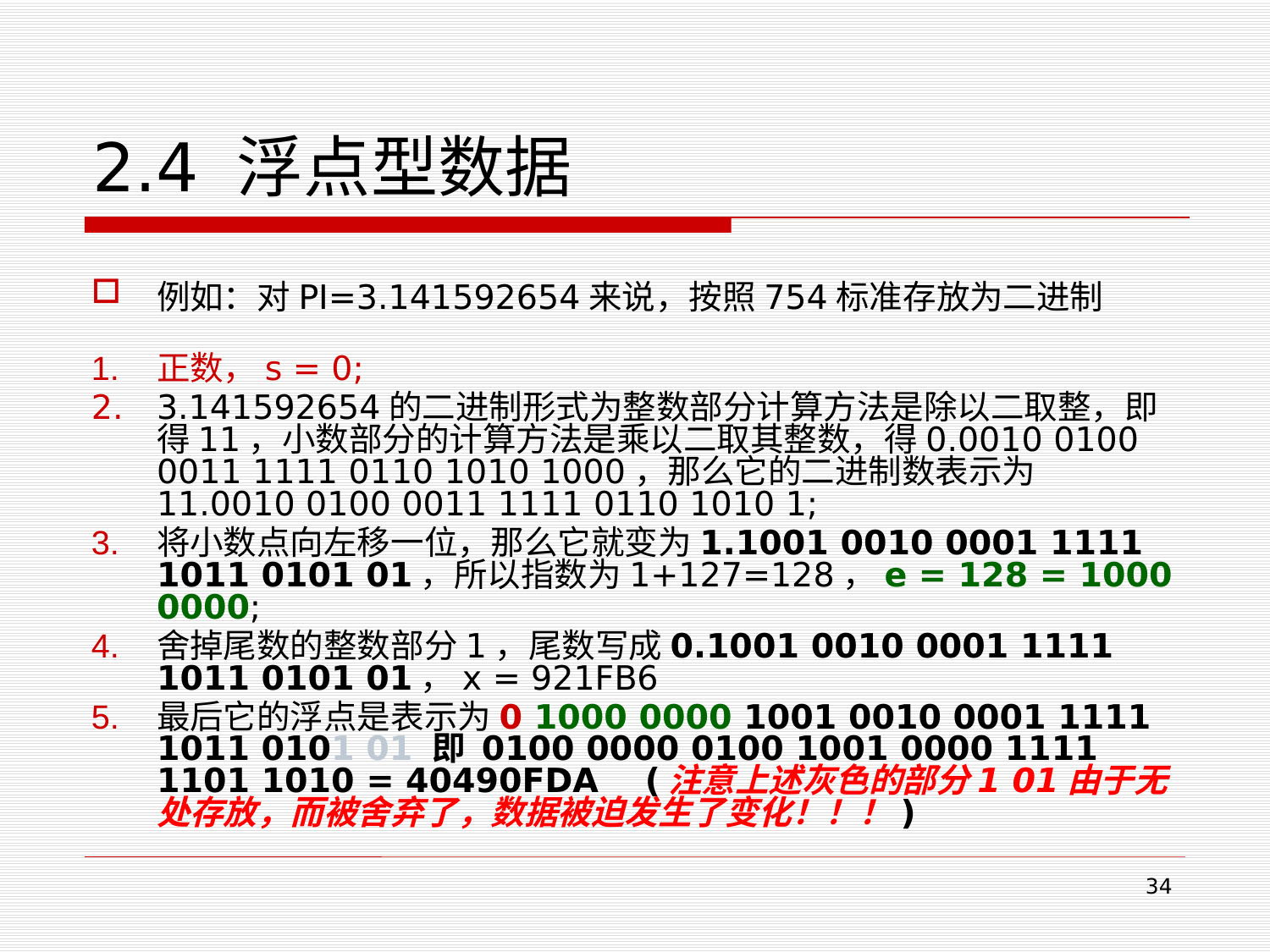

# 2.4 浮点型数据

例如：对PI=3.141592654来说，按照754标准存放为二进制
正数，s = 0;
3.141592654的二进制形式为整数部分计算方法是除以二取整，即得11，小数部分的计算方法是乘以二取其整数，得0.0010 0100 0011 1111 0110 1010 1000，那么它的二进制数表示为11.0010 0100 0011 1111 0110 1010 1;
将小数点向左移一位，那么它就变为1.1001 0010 0001 1111 1011 0101 01，所以指数为1+127=128，e = 128 = 1000 0000;
舍掉尾数的整数部分1，尾数写成0.1001 0010 0001 1111 1011 0101 01，x = 921FB6
最后它的浮点是表示为0 1000 0000 1001 0010 0001 1111 1011 0101 01 即 0100 0000 0100 1001 0000 1111 1101 1010 = 40490FDA    (注意上述灰色的部分1 01由于无处存放，而被舍弃了，数据被迫发生了变化！！！)
34